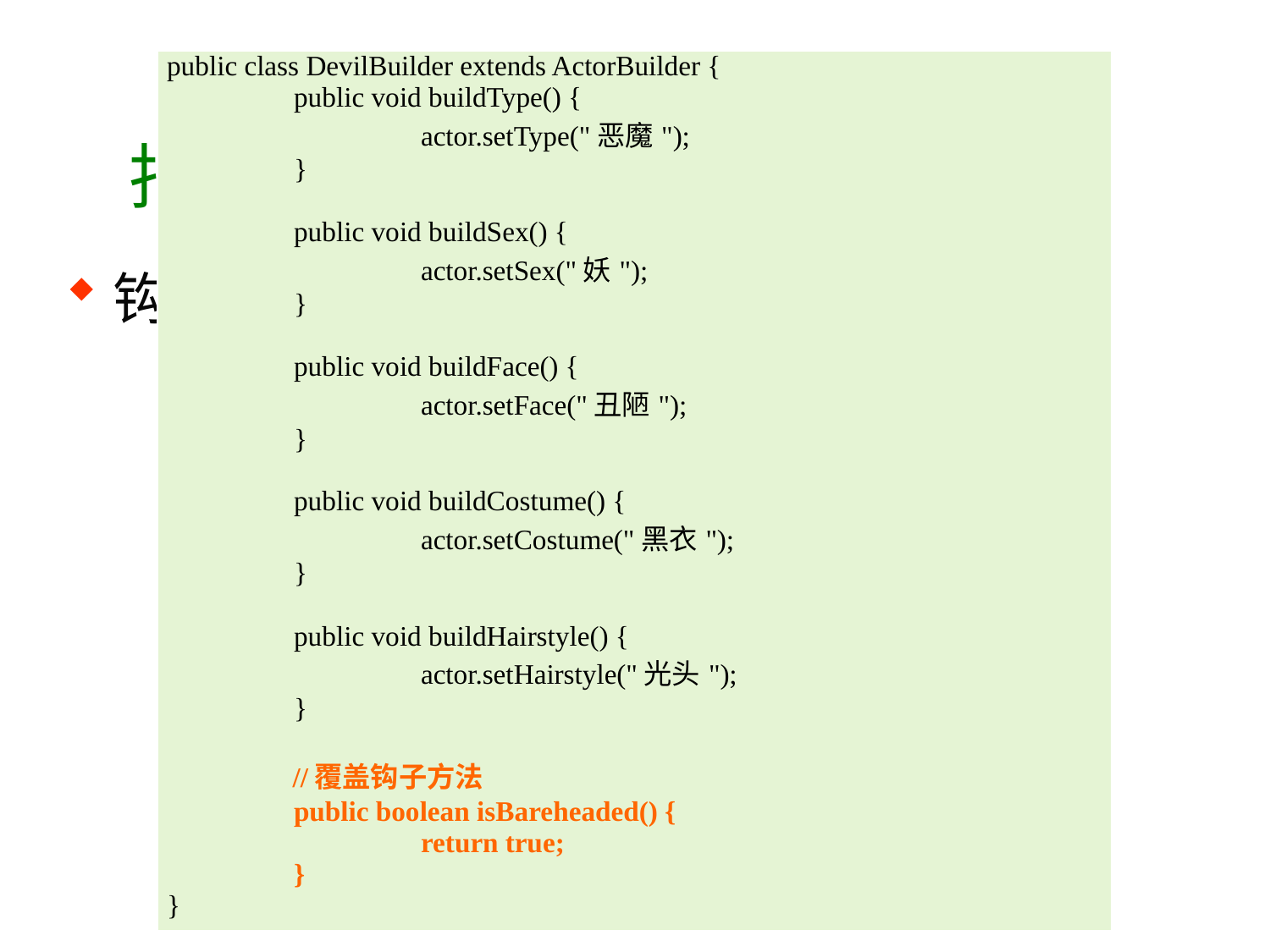

| public class DevilBuilder extends ActorBuilder { public void buildType() { actor.setType("恶魔"); } public void buildSex() { actor.setSex("妖"); } public void buildFace() { actor.setFace("丑陋"); } public void buildCostume() { actor.setCostume("黑衣"); } public void buildHairstyle() { actor.setHairstyle("光头"); } //覆盖钩子方法 public boolean isBareheaded() { return true; } } |
| --- |
# 指挥者类的深入讨论
钩子方法的引入